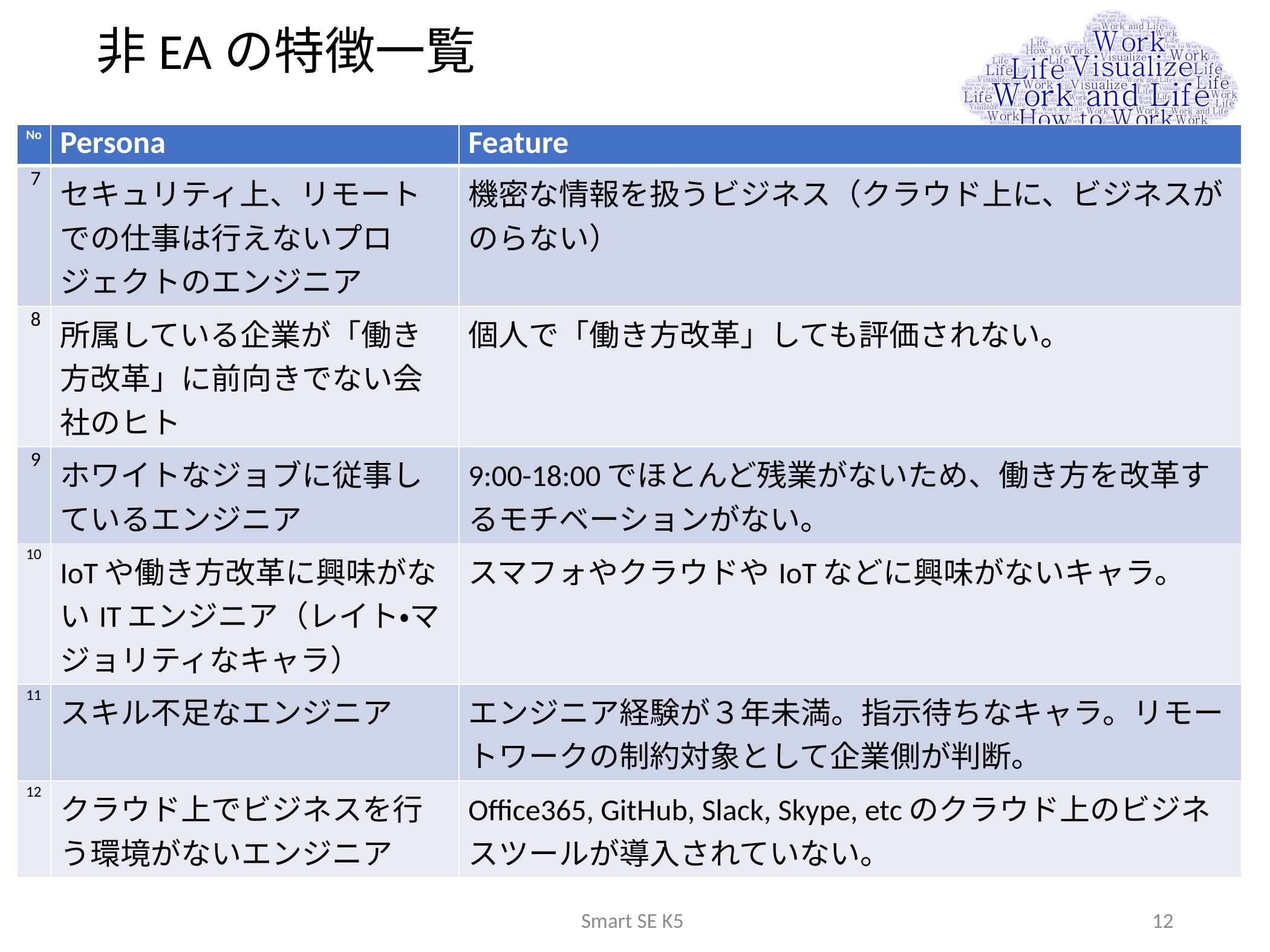

# 非EAの特徴一覧
| No | Persona | Feature |
| --- | --- | --- |
| 7 | セキュリティ上、リモートでの仕事は行えないプロジェクトのエンジニア | 機密な情報を扱うビジネス（クラウド上に、ビジネスがのらない） |
| 8 | 所属している企業が「働き方改革」に前向きでない会社のヒト | 個人で「働き方改革」しても評価されない。 |
| 9 | ホワイトなジョブに従事しているエンジニア | 9:00-18:00でほとんど残業がないため、働き方を改革するモチベーションがない。 |
| 10 | IoTや働き方改革に興味がないITエンジニア（レイト・マジョリティなキャラ） | スマフォやクラウドやIoTなどに興味がないキャラ。 |
| 11 | スキル不足なエンジニア | エンジニア経験が３年未満。指示待ちなキャラ。リモートワークの制約対象として企業側が判断。 |
| 12 | クラウド上でビジネスを行う環境がないエンジニア | Office365, GitHub, Slack, Skype, etcのクラウド上のビジネスツールが導入されていない。 |
Smart SE K5
12